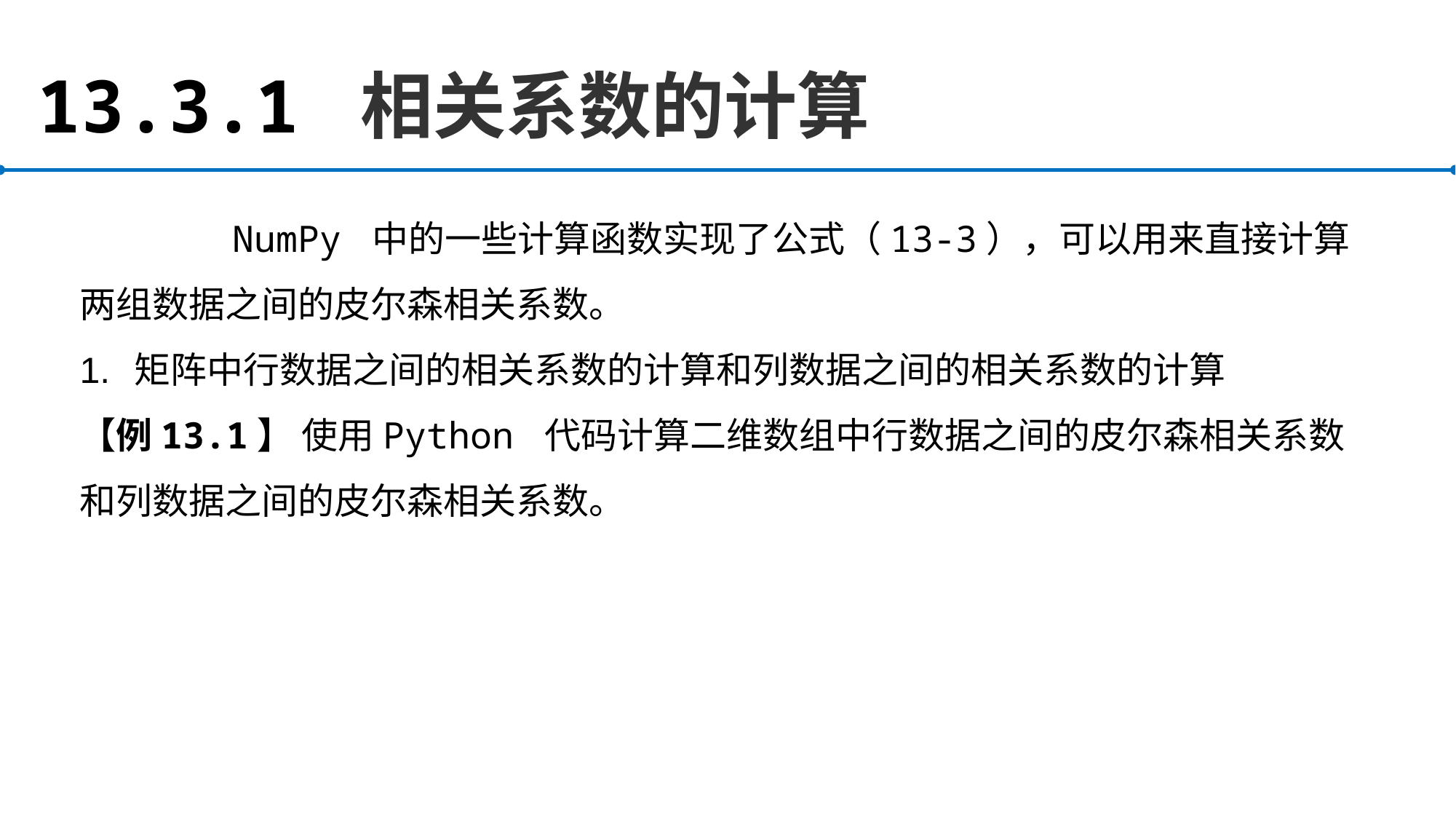

# 13.3.1 相关系数的计算
       NumPy 中的一些计算函数实现了公式（13-3），可以用来直接计算两组数据之间的皮尔森相关系数。
矩阵中行数据之间的相关系数的计算和列数据之间的相关系数的计算
【例13.1】 使用Python 代码计算二维数组中行数据之间的皮尔森相关系数和列数据之间的皮尔森相关系数。